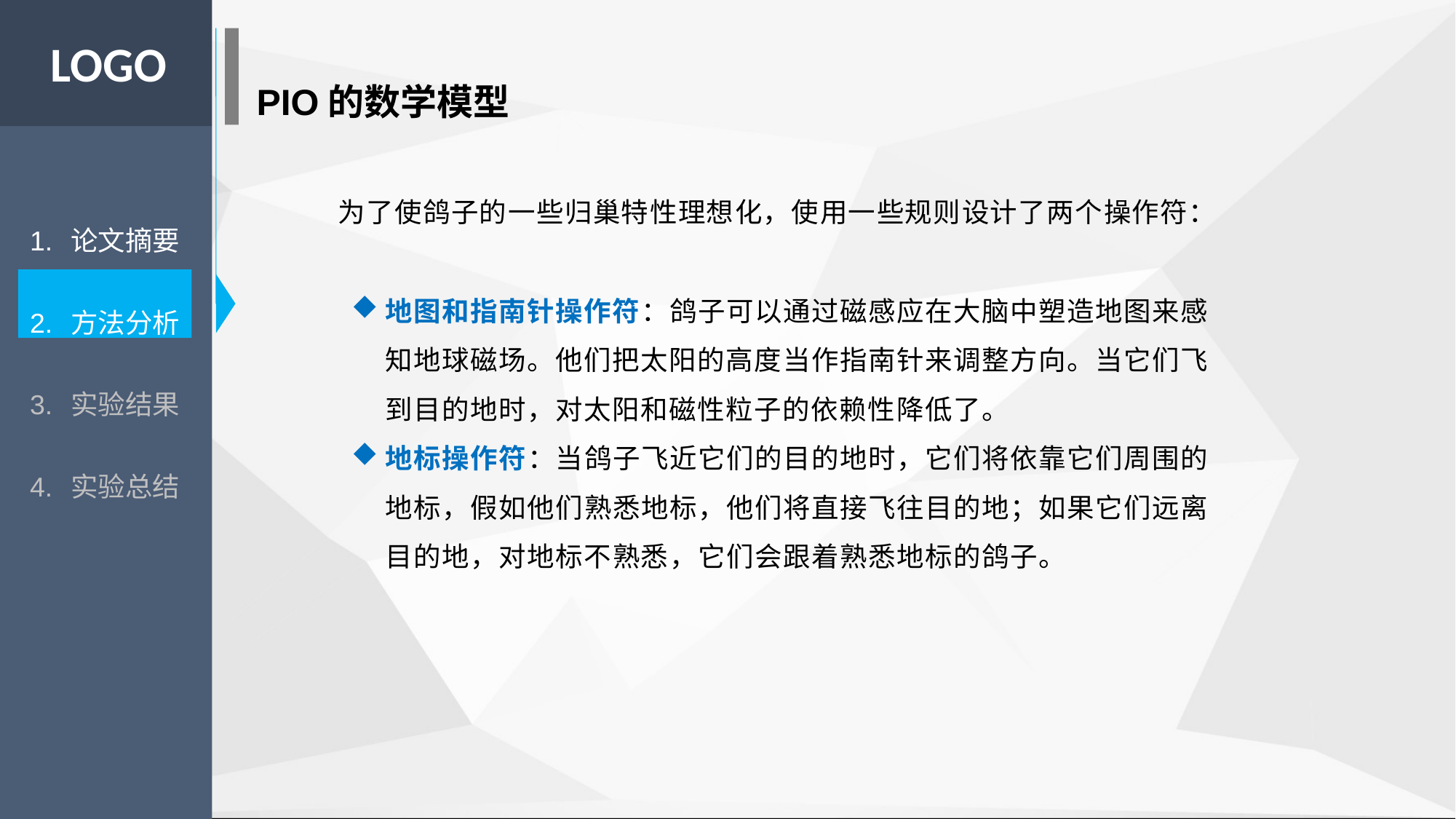

LOGO

PIO的数学模型
论文摘要
方法分析
实验结果
实验总结
为了使鸽子的一些归巢特性理想化，使用一些规则设计了两个操作符：

地图和指南针操作符：鸽子可以通过磁感应在大脑中塑造地图来感知地球磁场。他们把太阳的高度当作指南针来调整方向。当它们飞到目的地时，对太阳和磁性粒子的依赖性降低了。
地标操作符：当鸽子飞近它们的目的地时，它们将依靠它们周围的地标，假如他们熟悉地标，他们将直接飞往目的地；如果它们远离目的地，对地标不熟悉，它们会跟着熟悉地标的鸽子。